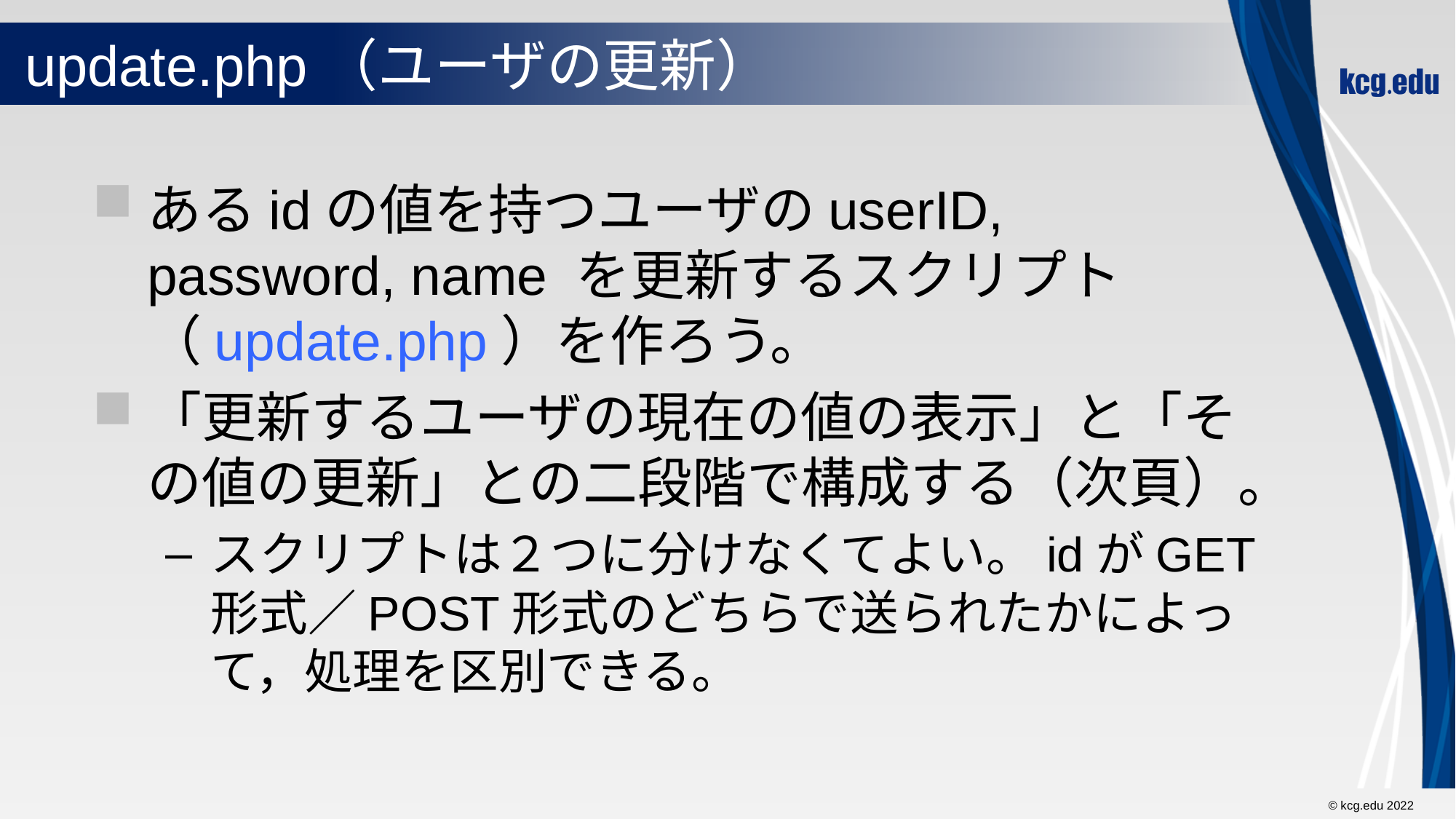

# update.php（ユーザの更新）
あるidの値を持つユーザのuserID, password, name を更新するスクリプト（update.php）を作ろう。
「更新するユーザの現在の値の表示」と「その値の更新」との二段階で構成する（次頁）。
スクリプトは２つに分けなくてよい。idがGET形式／POST形式のどちらで送られたかによって，処理を区別できる。